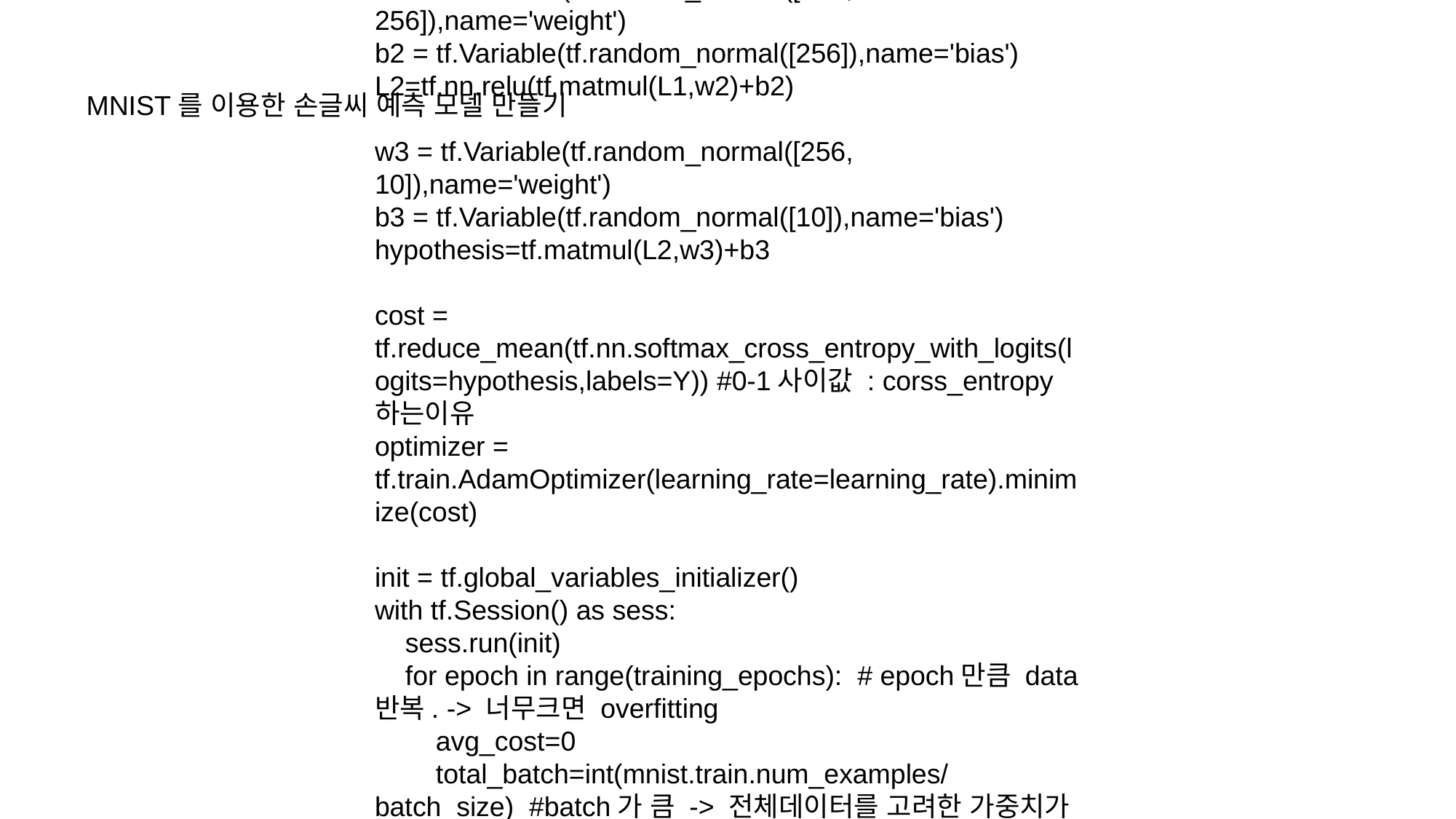

from PIL import Image
import matplotlib.pyplot as plt  #소프트맥스로 분류모델, NN로 분류모델 만들어보기
import tensorflow as tf
from tensorflow.examples.tutorials.mnist import input_data

im = Image.open('my_written_2.png')
pixel =np.array(im)  #3byte씩, 읽어옴  shape = (28,28,3)
mytestimg=1-pixel[:,:,0]/255  # 0~1사이값으로 변경 (까만부분 : 1, 하얀부분 : 0에 가까움)
mytestimg=mytestimg.reshape(1,784)    # X값이 (N x 784이므로 -> (784,1)로 바꾸어 줘야함)
print(mytestimg.shape)

learning_rate = 0.001
training_epochs = 15
batch_size = 100   #100개의 행을 먼저 연산 -> 200번 행 연산 -> ...

X=tf.placeholder(tf.float32, shape=[None,784]) #28*28 개의 픽셀값 2차원 데이터로 저장되어있음
Y=tf.placeholder(tf.float32, [None, 10]) #10개로 맵핑

w1 = tf.Variable(tf.random_normal([784, 256]),name='weight')
b1 = tf.Variable(tf.random_normal([256]),name='bias')
L1=tf.nn.relu(tf.matmul(X,w1)+b1)

w2 = tf.Variable(tf.random_normal([256, 256]),name='weight')
b2 = tf.Variable(tf.random_normal([256]),name='bias')
L2=tf.nn.relu(tf.matmul(L1,w2)+b2)

w3 = tf.Variable(tf.random_normal([256, 10]),name='weight')
b3 = tf.Variable(tf.random_normal([10]),name='bias')
hypothesis=tf.matmul(L2,w3)+b3

cost = tf.reduce_mean(tf.nn.softmax_cross_entropy_with_logits(logits=hypothesis,labels=Y)) #0-1사이값 : corss_entropy 하는이유
optimizer = tf.train.AdamOptimizer(learning_rate=learning_rate).minimize(cost)

init = tf.global_variables_initializer()
with tf.Session() as sess:
    sess.run(init)
    for epoch in range(training_epochs):  # epoch만큼 data 반복. -> 너무크면 overfitting
        avg_cost=0
        total_batch=int(mnist.train.num_examples/batch_size)  #batch가 큼 -> 전체데이터를 고려한 가중치가 계산 / batch가 작 -> 각 행을 리뷰하며 가중치가 계산 및 조정됨.

        for i in range(total_batch):
            batch_xs, batch_ys = mnist.train.next_batch(batch_size)
            feed_dict = {X:batch_xs, Y:batch_ys}
            c,_=sess.run([cost,optimizer],feed_dict=feed_dict)
            avg_cost += c/total_batch  # (0~99번째 행의 cost값)/(0~99번째 행의 데이터)

        print("Epoch:{},Cost:{}".format(epoch+1,avg_cost))
    print("Learning Finished")

    correct_prediction=tf.equal(tf.argmax(hypothesis,1),tf.argmax(Y,1))
    accuracy=tf.reduce_mean(tf.cast(correct_prediction, tf.float32))
    print('Traindata_Acc : {}'.format(sess.run(accuracy, feed_dict={X:mnist.train.images, Y : mnist.train.labels})))

    pred = sess.run(hypothesis, feed_dict={X:mytestimg})
    print("Prediction of my data:{}".format(np.where(pred==np.max(pred))))
    #print("mytest.shape : {}".format(sess.run(mytestimg.shape)))
MNIST를 이용한 손글씨 예측 모델 만들기